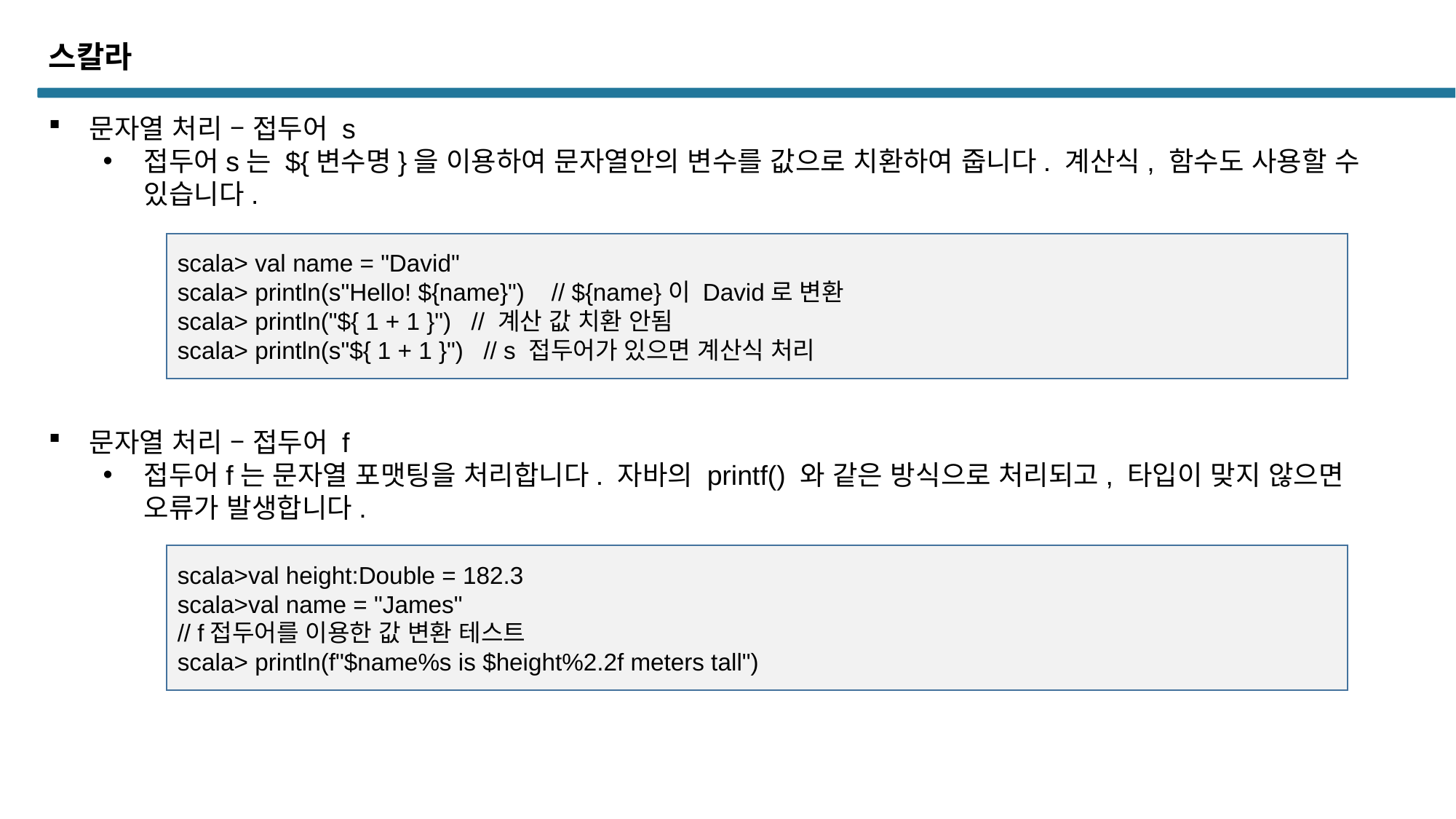

스칼라
문자열 처리 – 접두어 s
접두어s는 ${변수명}을 이용하여 문자열안의 변수를 값으로 치환하여 줍니다. 계산식, 함수도 사용할 수 있습니다.
scala> val name = "David"
scala> println(s"Hello! ${name}")    // ${name}이 David로 변환
scala> println("${ 1 + 1 }")   // 계산 값 치환 안됨
scala> println(s"${ 1 + 1 }")   // s 접두어가 있으면 계산식 처리
문자열 처리 – 접두어 f
접두어f는 문자열 포맷팅을 처리합니다. 자바의 printf() 와 같은 방식으로 처리되고, 타입이 맞지 않으면 오류가 발생합니다.
scala>val height:Double = 182.3
scala>val name = "James"
// f접두어를 이용한 값 변환 테스트
scala> println(f"$name%s is $height%2.2f meters tall")